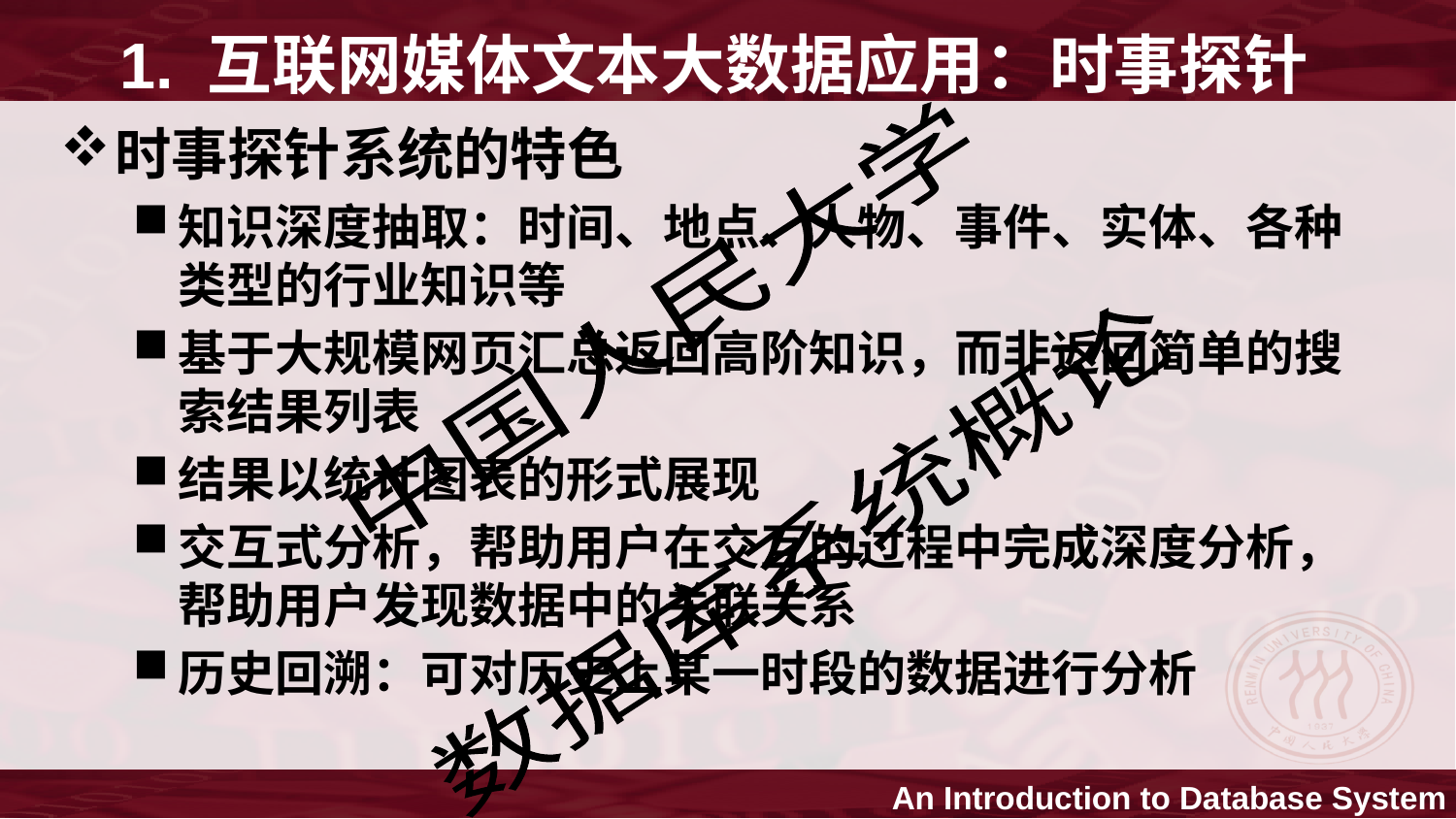

# 1. 互联网媒体文本大数据应用：时事探针
时事探针系统的特色
知识深度抽取：时间、地点、人物、事件、实体、各种类型的行业知识等
基于大规模网页汇总返回高阶知识，而非返回简单的搜索结果列表
结果以统计图表的形式展现
交互式分析，帮助用户在交互的过程中完成深度分析，帮助用户发现数据中的关联关系
历史回溯：可对历史上某一时段的数据进行分析